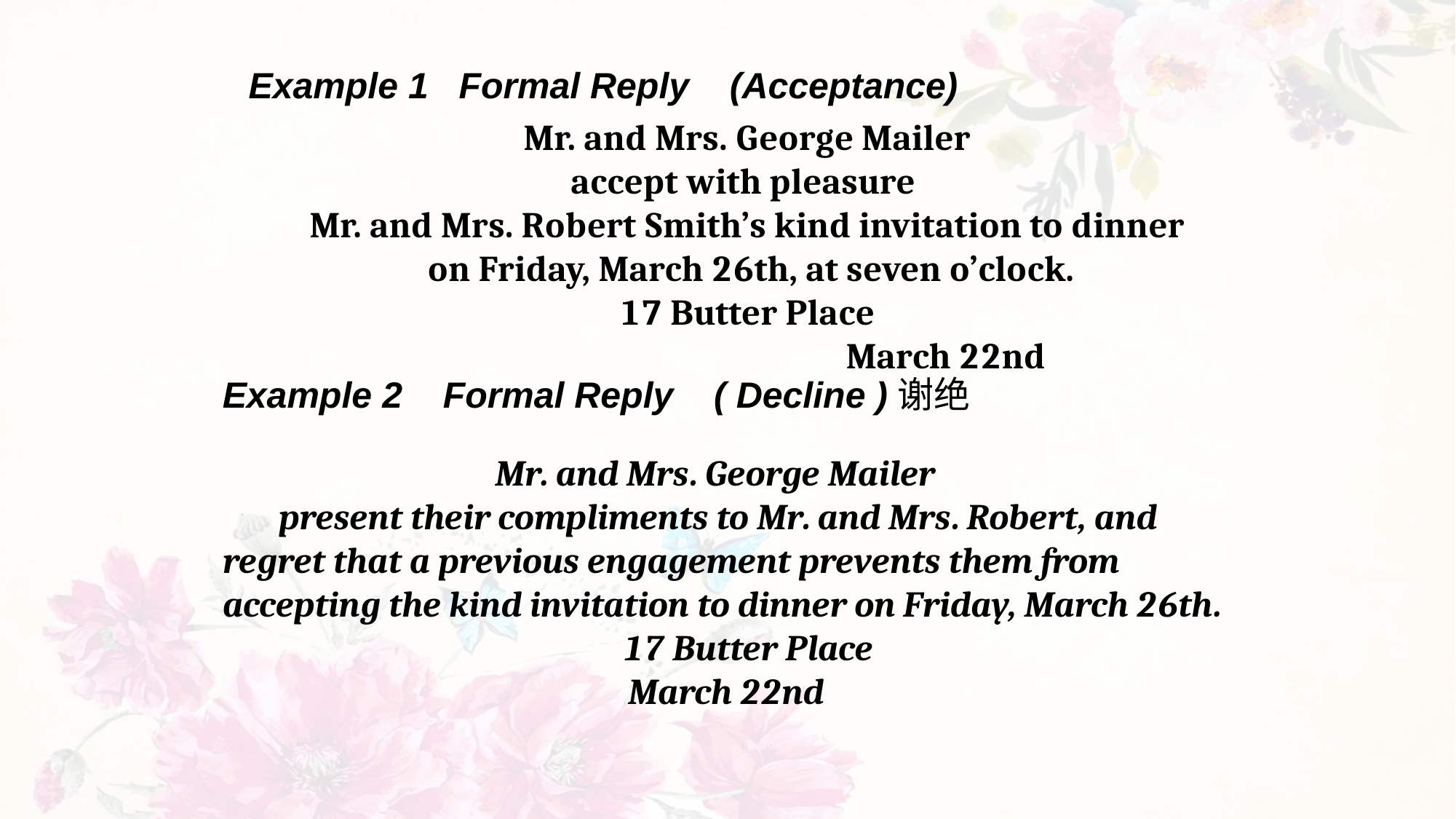

Example 1   Formal Reply    (Acceptance)
Mr. and Mrs. George Mailer
accept with pleasure
Mr. and Mrs. Robert Smith’s kind invitation to dinner
 on Friday, March 26th, at seven o’clock.
17 Butter Place
	                                    March 22nd

Example 2    Formal Reply    ( Decline )谢绝
                                  Mr. and Mrs. George Mailer
       present their compliments to Mr. and Mrs. Robert, and regret that a previous engagement prevents them from accepting the kind invitation to dinner on Friday, March 26th.
                                                  17 Butter Place
	                                     March 22nd